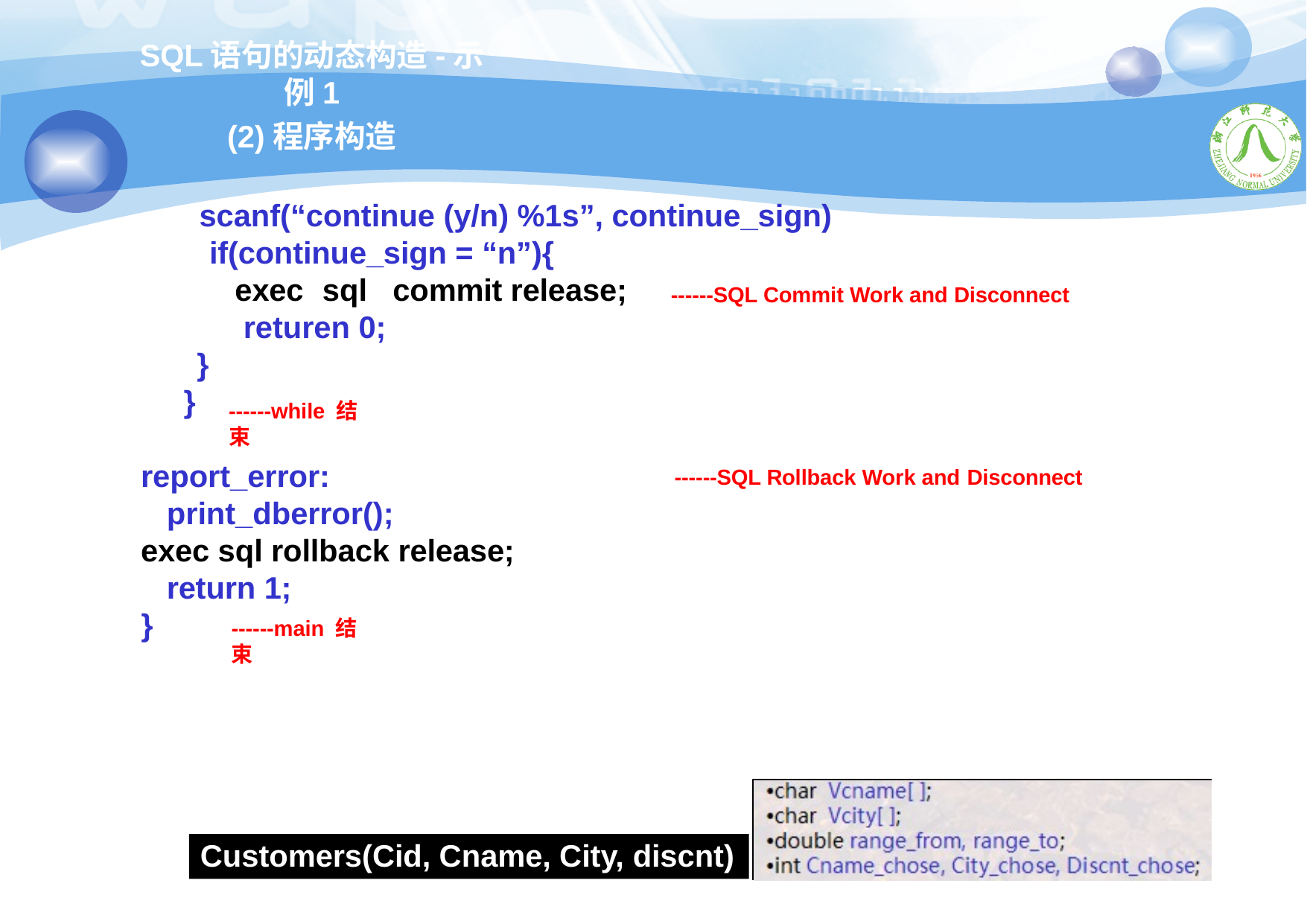

# SQL语句的动态构造-示例1
(2)程序构造
scanf(“continue (y/n) %1s”, continue_sign)  if(continue_sign = “n”){
exec	sql	commit release;  returen 0;
------SQL Commit Work and Disconnect
}
}
------while 结束
report_error:  print_dberror();
exec sql rollback release;  return 1;
------SQL Rollback Work and Disconnect
}
------main 结束

Customers(Cid, Cname, City, discnt)